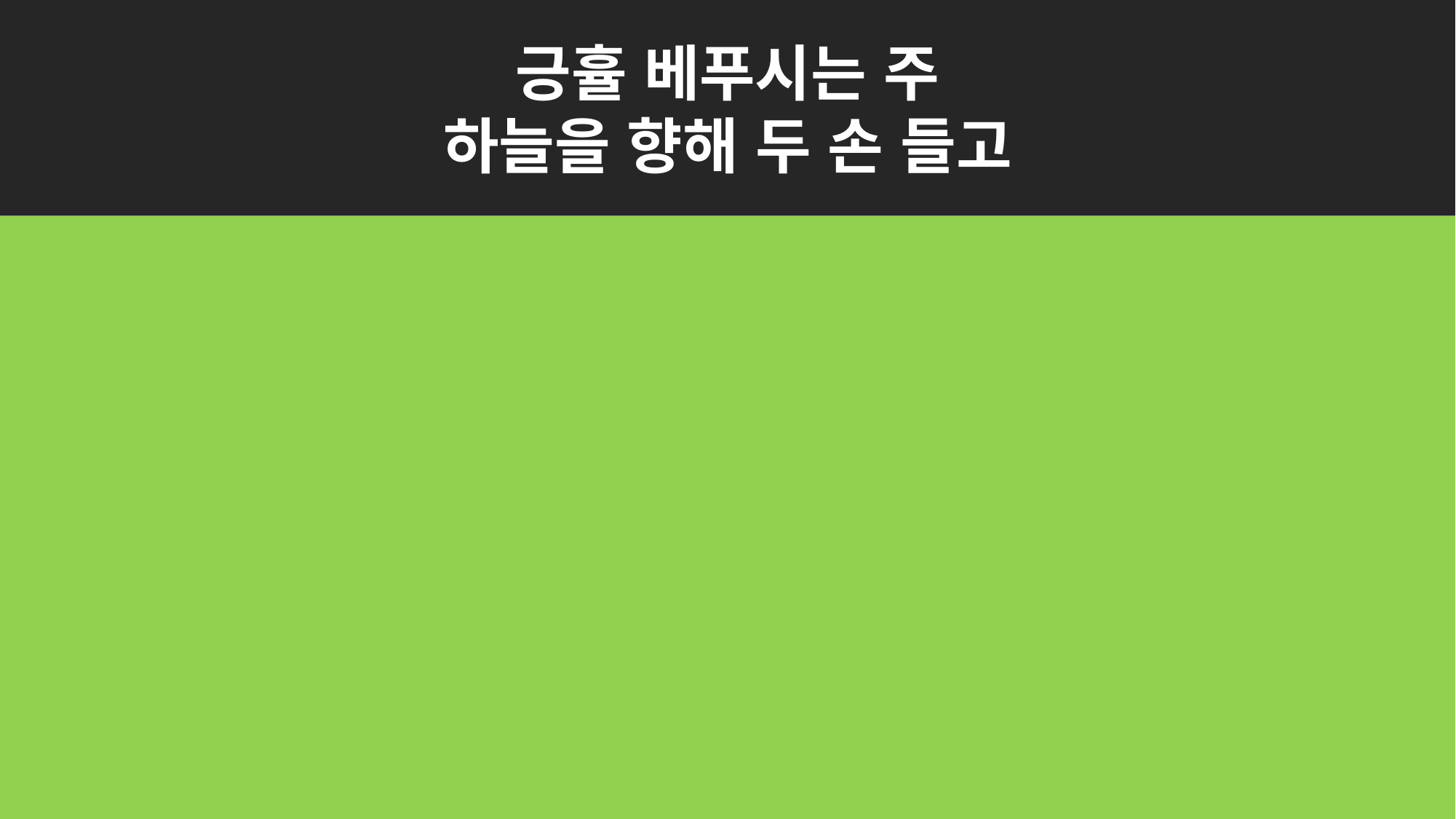

긍휼 베푸시는 주
하늘을 향해 두 손 들고